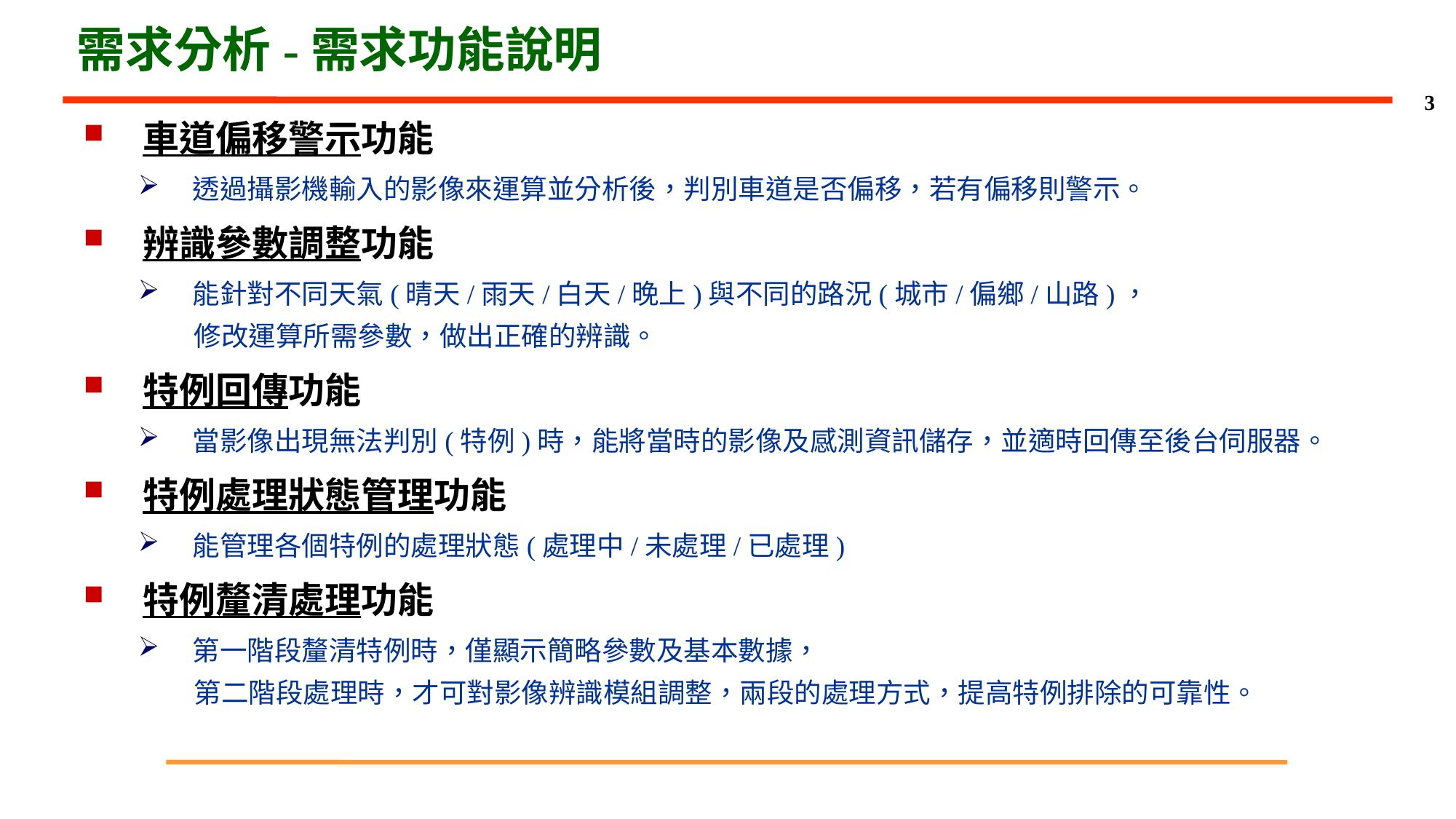

# 需求分析-需求功能說明
3
車道偏移警示功能
透過攝影機輸入的影像來運算並分析後，判別車道是否偏移，若有偏移則警示。
辨識參數調整功能
能針對不同天氣(晴天/雨天/白天/晚上)與不同的路況(城市/偏鄉/山路)，
        修改運算所需參數，做出正確的辨識。
特例回傳功能
當影像出現無法判別(特例)時，能將當時的影像及感測資訊儲存，並適時回傳至後台伺服器。
特例處理狀態管理功能
能管理各個特例的處理狀態(處理中/未處理/已處理)
特例釐清處理功能
第一階段釐清特例時，僅顯示簡略參數及基本數據，
        第二階段處理時，才可對影像辨識模組調整，兩段的處理方式，提高特例排除的可靠性。